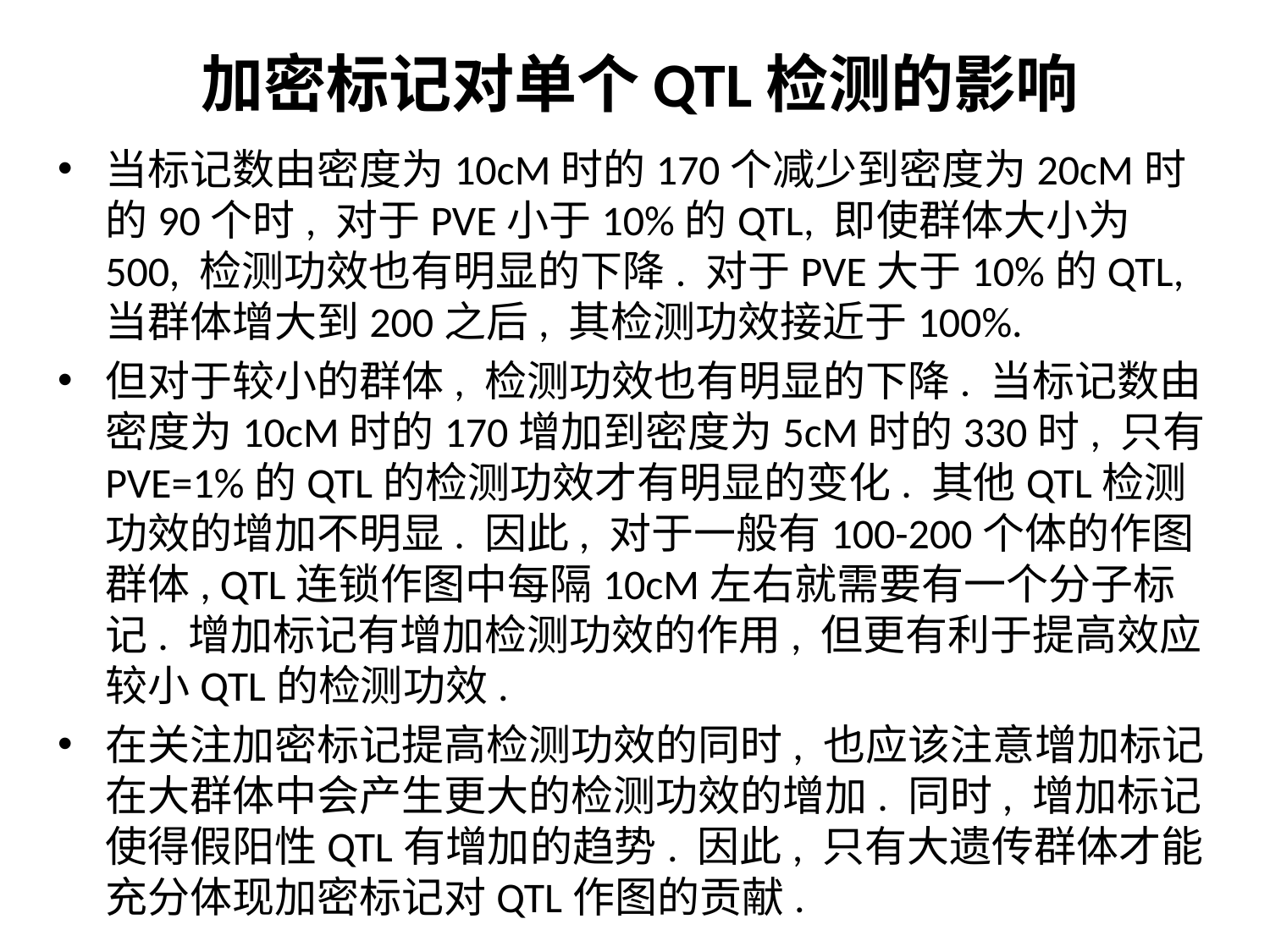

# 加密标记对单个QTL检测的影响
当标记数由密度为10cM时的170个减少到密度为20cM时的90个时, 对于PVE小于10%的QTL, 即使群体大小为500, 检测功效也有明显的下降. 对于PVE大于10%的QTL, 当群体增大到200之后, 其检测功效接近于100%.
但对于较小的群体, 检测功效也有明显的下降. 当标记数由密度为10cM时的170增加到密度为5cM时的330时, 只有PVE=1%的QTL的检测功效才有明显的变化. 其他QTL检测功效的增加不明显. 因此, 对于一般有100-200个体的作图群体, QTL连锁作图中每隔10cM左右就需要有一个分子标记. 增加标记有增加检测功效的作用, 但更有利于提高效应较小QTL的检测功效.
在关注加密标记提高检测功效的同时, 也应该注意增加标记在大群体中会产生更大的检测功效的增加. 同时, 增加标记使得假阳性QTL有增加的趋势. 因此, 只有大遗传群体才能充分体现加密标记对QTL作图的贡献.